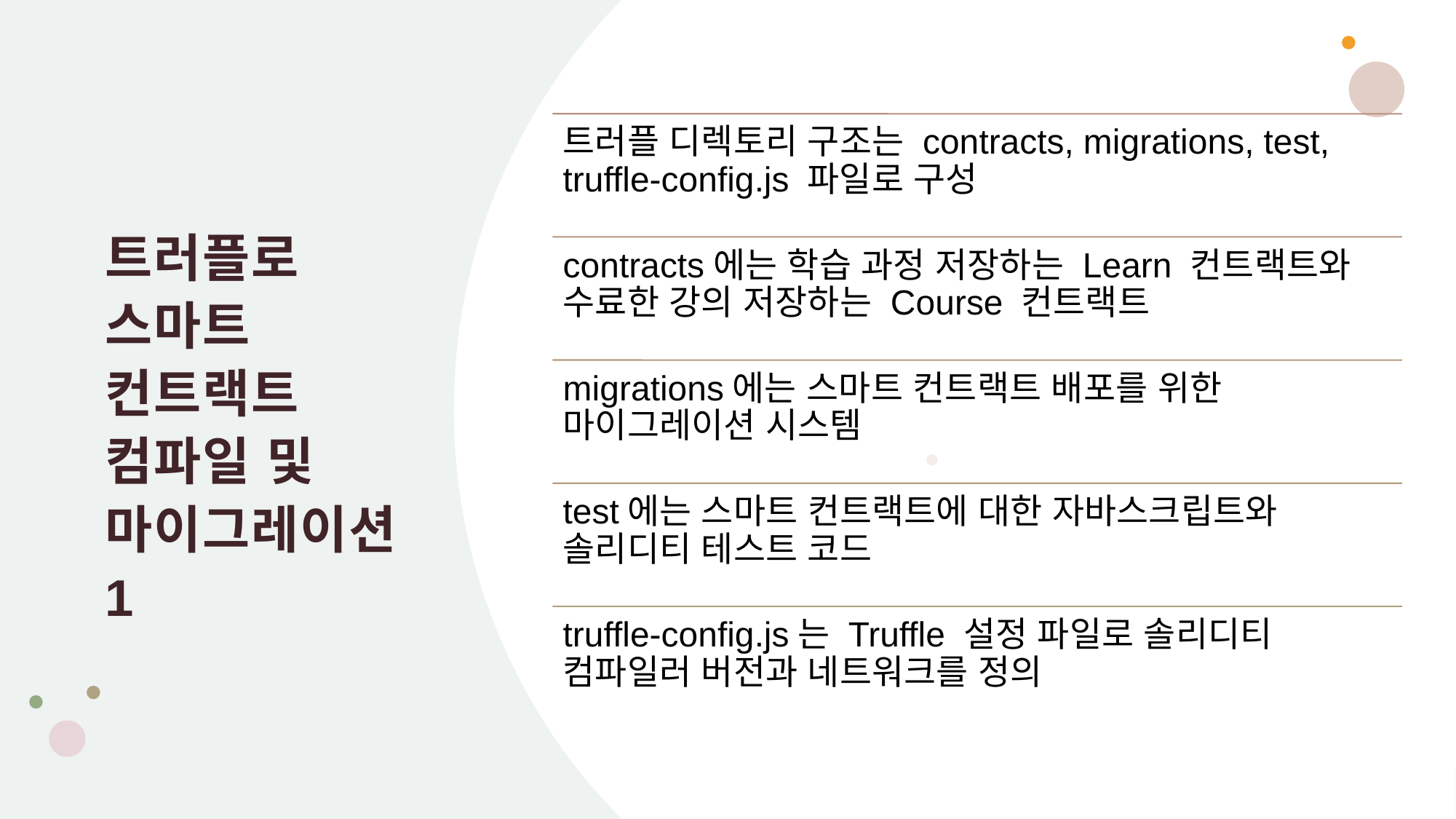

# 트러플로 스마트 컨트랙트 컴파일 및 마이그레이션 1
트러플 디렉토리 구조는 contracts, migrations, test, truffle-config.js 파일로 구성
contracts에는 학습 과정 저장하는 Learn 컨트랙트와 수료한 강의 저장하는 Course 컨트랙트
migrations에는 스마트 컨트랙트 배포를 위한 마이그레이션 시스템
test에는 스마트 컨트랙트에 대한 자바스크립트와 솔리디티 테스트 코드
truffle-config.js는 Truffle 설정 파일로 솔리디티 컴파일러 버전과 네트워크를 정의